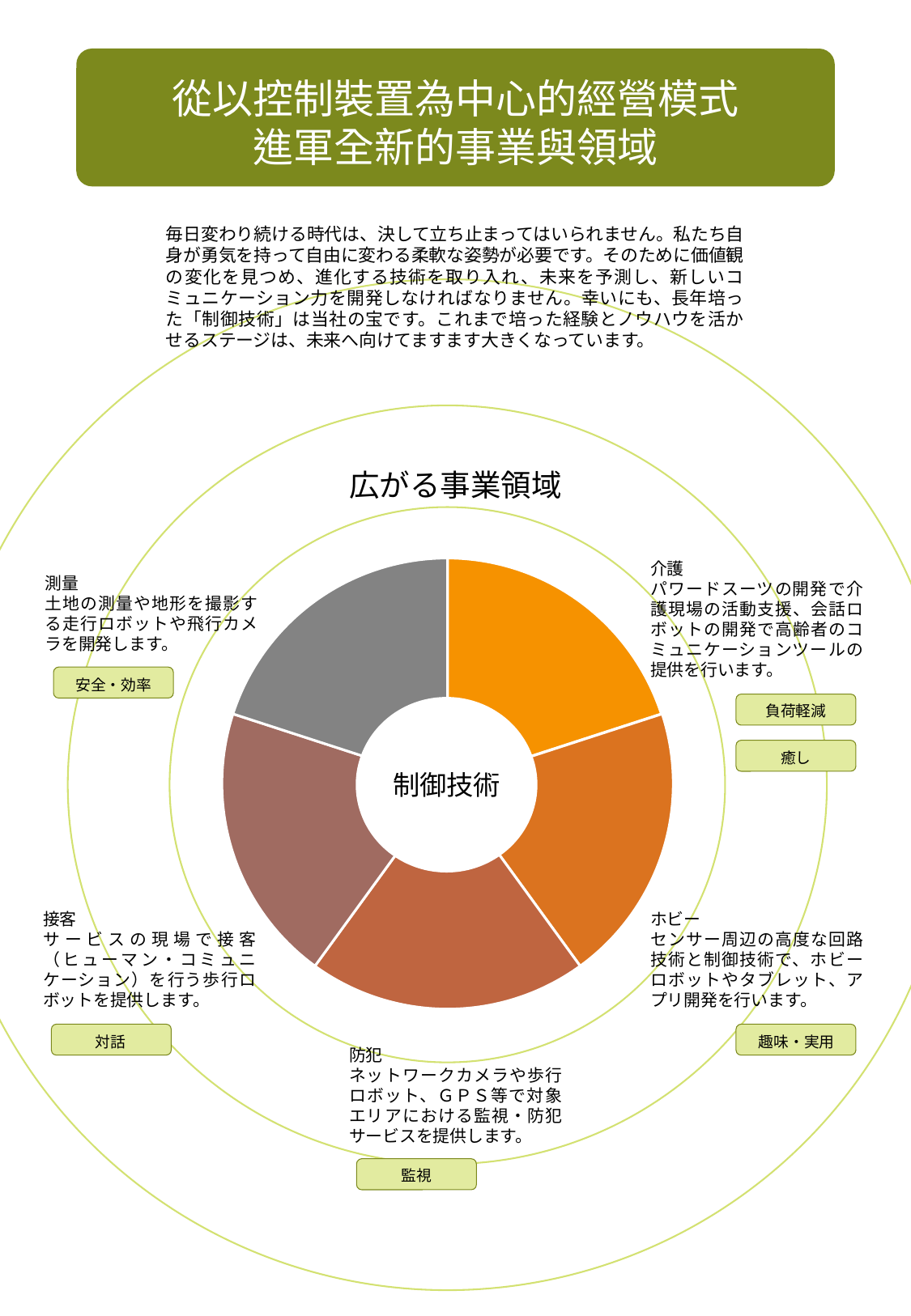

從以控制裝置為中心的經營模式
進軍全新的事業與領域
毎日変わり続ける時代は、決して立ち止まってはいられません。私たち自身が勇気を持って自由に変わる柔軟な姿勢が必要です。そのために価値観の変化を見つめ、進化する技術を取り入れ、未来を予測し、新しいコミュニケーション力を開発しなければなりません。幸いにも、長年培った「制御技術」は当社の宝です。これまで培った経験とノウハウを活かせるステージは、未来へ向けてますます大きくなっています。

広がる事業領域
介護
ホビー
防犯
接客
測量

介護
パワードスーツの開発で介護現場の活動支援、会話ロボットの開発で高齢者のコミュニケーションツールの提供を行います。
測量
土地の測量や地形を撮影する走行ロボットや飛行カメラを開発します。

安全・効率

負荷軽減
制御技術

癒し
接客
サービスの現場で接客（ヒューマン・コミュニケーション）を行う歩行ロボットを提供します。
ホビー
センサー周辺の高度な回路技術と制御技術で、ホビーロボットやタブレット、アプリ開発を行います。

対話
趣味・実用
防犯
ネットワークカメラや歩行ロボット、ＧＰＳ等で対象エリアにおける監視・防犯サービスを提供します。

監視